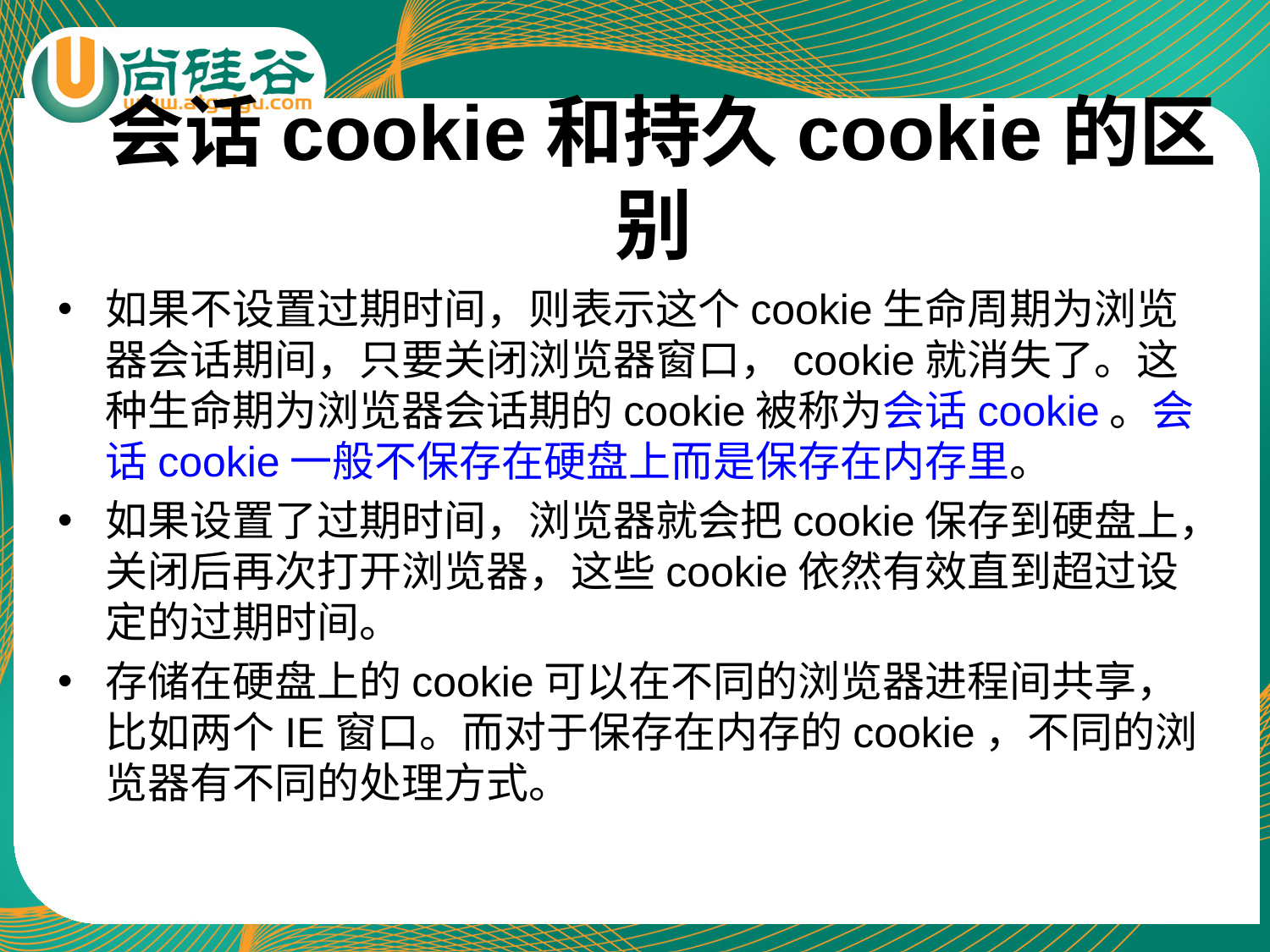

# 会话cookie和持久cookie的区别
如果不设置过期时间，则表示这个cookie生命周期为浏览器会话期间，只要关闭浏览器窗口，cookie就消失了。这种生命期为浏览器会话期的cookie被称为会话cookie。会话cookie一般不保存在硬盘上而是保存在内存里。
如果设置了过期时间，浏览器就会把cookie保存到硬盘上，关闭后再次打开浏览器，这些cookie依然有效直到超过设定的过期时间。
存储在硬盘上的cookie可以在不同的浏览器进程间共享，比如两个IE窗口。而对于保存在内存的cookie，不同的浏览器有不同的处理方式。